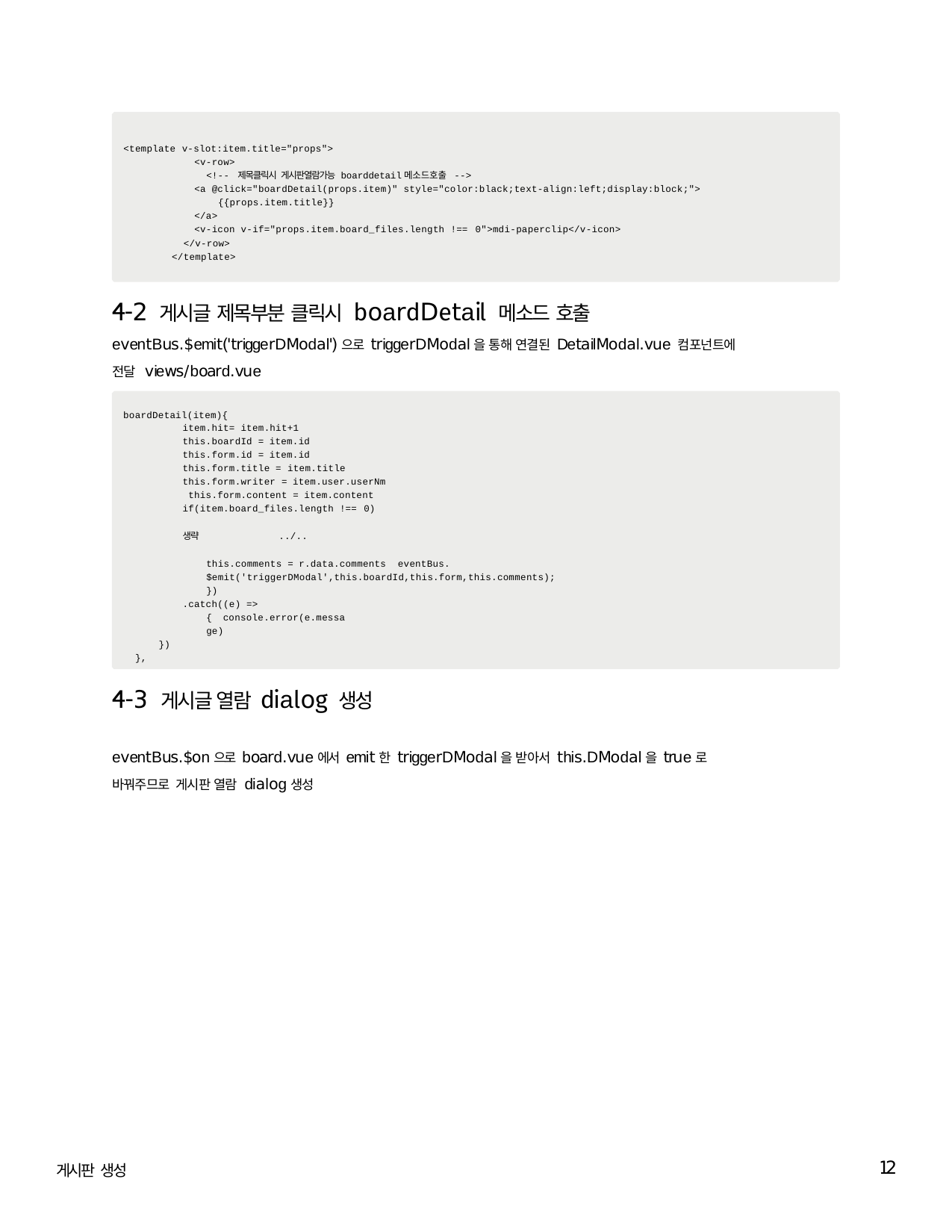

<template v-slot:item.title="props">
<v-row>
<!-- 제목클릭시 게시판열람가능  boarddetail메소드호출 -->
<a @click="boardDetail(props.item)" style="color:black;text-align:left;display:block;">
{{props.item.title}}
</a>
<v-icon v-if="props.item.board_files.length !== 0">mdi-paperclip</v-icon>
</v-row>
</template>
4-2 게시글 제목부분 클릭시 boardDetail 메소드 호출
eventBus.$emit('triggerDModal')으로 triggerDModal을 통해 연결된 DetailModal.vue 컴포넌트에 전달  views/board.vue

boardDetail(item){
item.hit= item.hit+1  this.boardId = item.id  this.form.id = item.id  this.form.title = item.title
this.form.writer = item.user.userNm  this.form.content = item.content  if(item.board_files.length !== 0)

생략	../..

this.comments = r.data.comments  eventBus.$emit('triggerDModal',this.boardId,this.form,this.comments);
})
.catch((e) => {  console.error(e.message)
})
},
4-3 게시글 열람 dialog 생성

eventBus.$on으로 board.vue에서 emit한 triggerDModal을 받아서 this.DModal을 true로 바꿔주므로  게시판 열람 dialog생성
12
게시판 생성